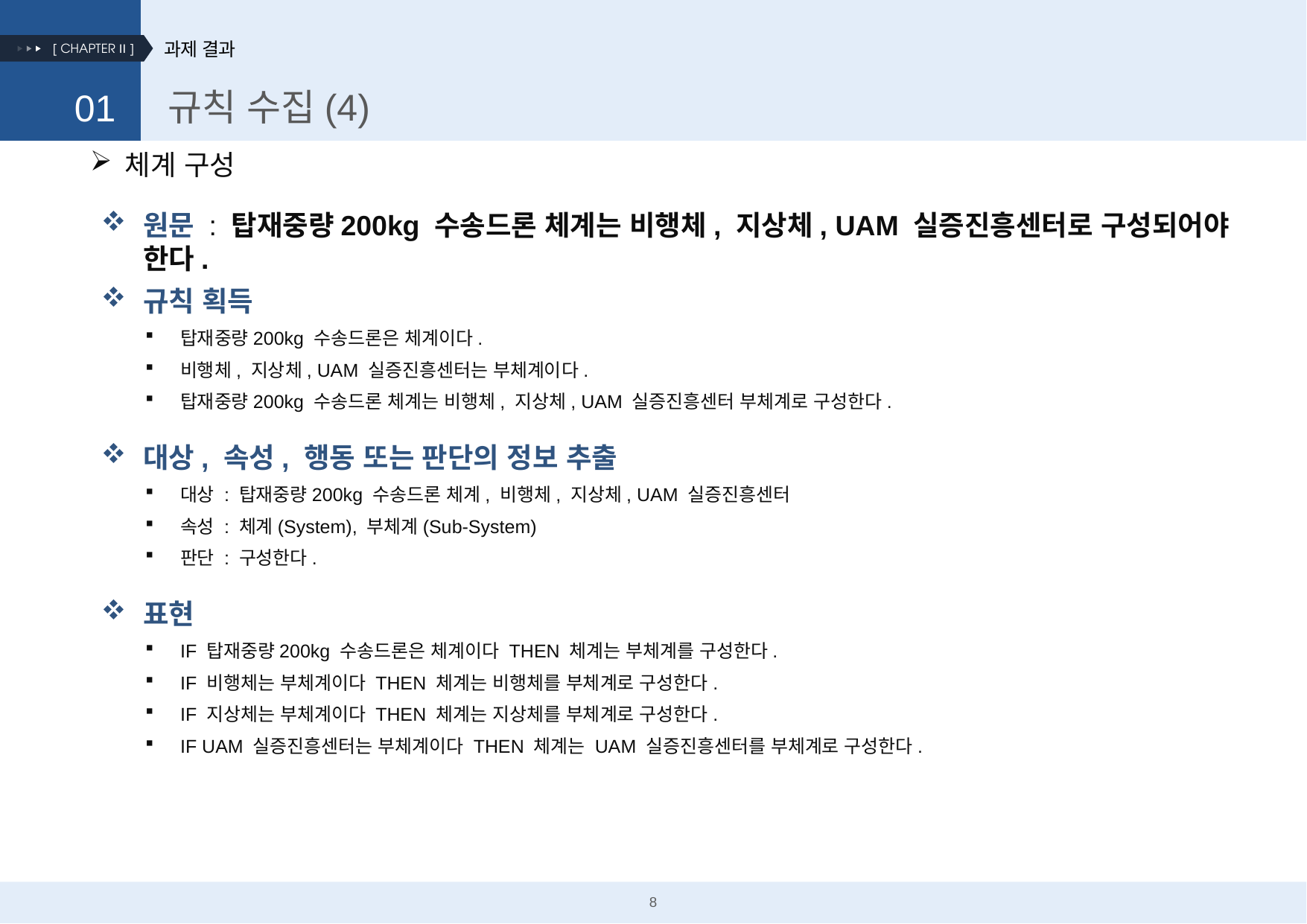

규칙 수집(4)
01
체계 구성
원문 : 탑재중량200kg 수송드론 체계는 비행체, 지상체, UAM 실증진흥센터로 구성되어야 한다.
규칙 획득
탑재중량200kg 수송드론은 체계이다.
비행체, 지상체, UAM 실증진흥센터는 부체계이다.
탑재중량200kg 수송드론 체계는 비행체, 지상체, UAM 실증진흥센터 부체계로 구성한다.
대상, 속성, 행동 또는 판단의 정보 추출
대상 : 탑재중량200kg 수송드론 체계, 비행체, 지상체, UAM 실증진흥센터
속성 : 체계(System), 부체계(Sub-System)
판단 : 구성한다.
표현
IF 탑재중량200kg 수송드론은 체계이다 THEN 체계는 부체계를 구성한다.
IF 비행체는 부체계이다 THEN 체계는 비행체를 부체계로 구성한다.
IF 지상체는 부체계이다 THEN 체계는 지상체를 부체계로 구성한다.
IF UAM 실증진흥센터는 부체계이다 THEN 체계는 UAM 실증진흥센터를 부체계로 구성한다.